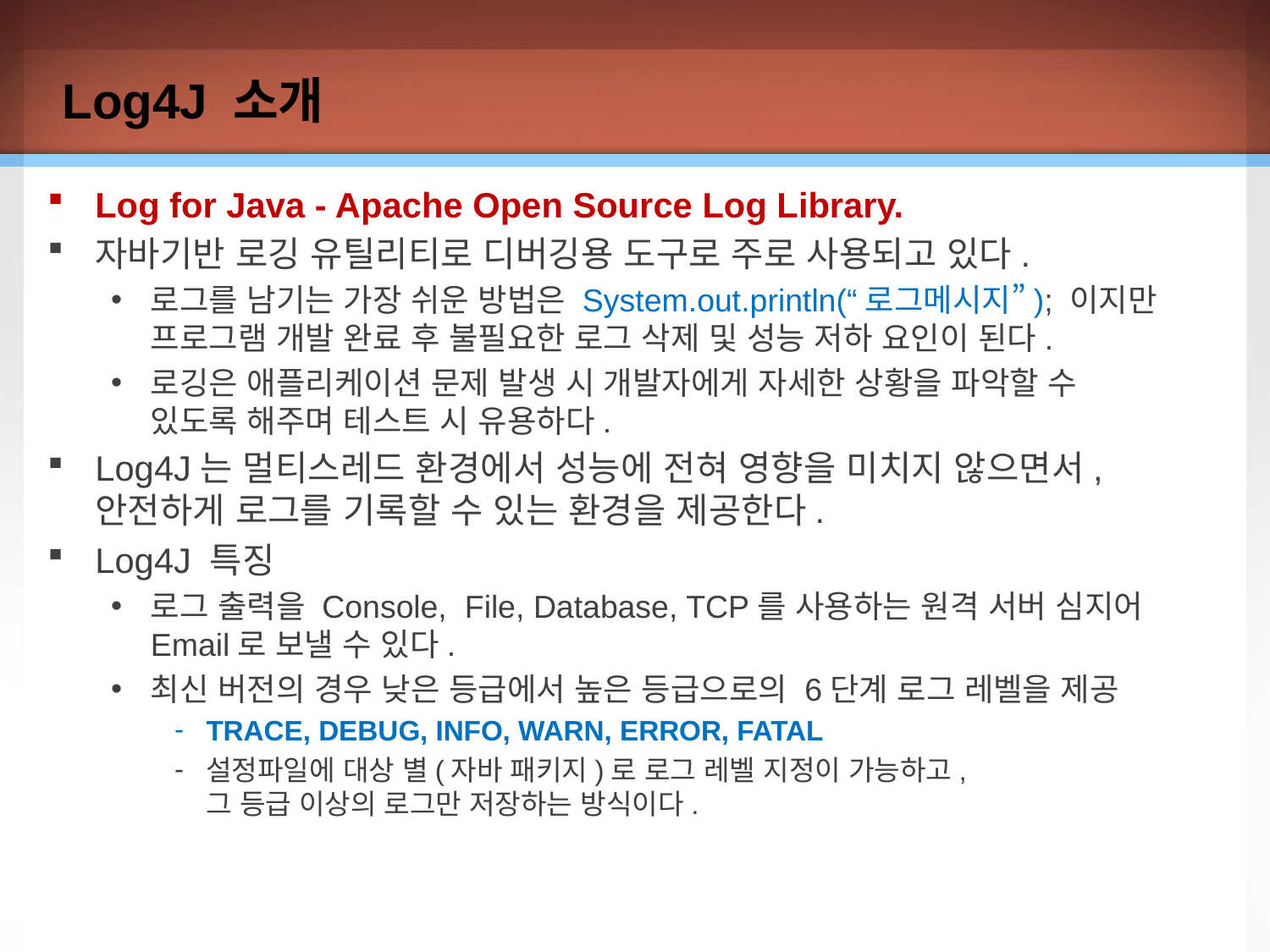

Log4J 소개
Log for Java - Apache Open Source Log Library.
자바기반 로깅 유틸리티로 디버깅용 도구로 주로 사용되고 있다.
로그를 남기는 가장 쉬운 방법은 System.out.println(“로그메시지”); 이지만
프로그램 개발 완료 후 불필요한 로그 삭제 및 성능 저하 요인이 된다.
로깅은 애플리케이션 문제 발생 시 개발자에게 자세한 상황을 파악할 수
있도록 해주며 테스트 시 유용하다.
Log4J는 멀티스레드 환경에서 성능에 전혀 영향을 미치지 않으면서,
안전하게 로그를 기록할 수 있는 환경을 제공한다.
Log4J 특징
로그 출력을 Console,  File, Database, TCP를 사용하는 원격 서버 심지어 Email로 보낼 수 있다.
최신 버전의 경우 낮은 등급에서 높은 등급으로의 6단계 로그 레벨을 제공
TRACE, DEBUG, INFO, WARN, ERROR, FATAL
설정파일에 대상 별(자바 패키지)로 로그 레벨 지정이 가능하고,
그 등급 이상의 로그만 저장하는 방식이다.